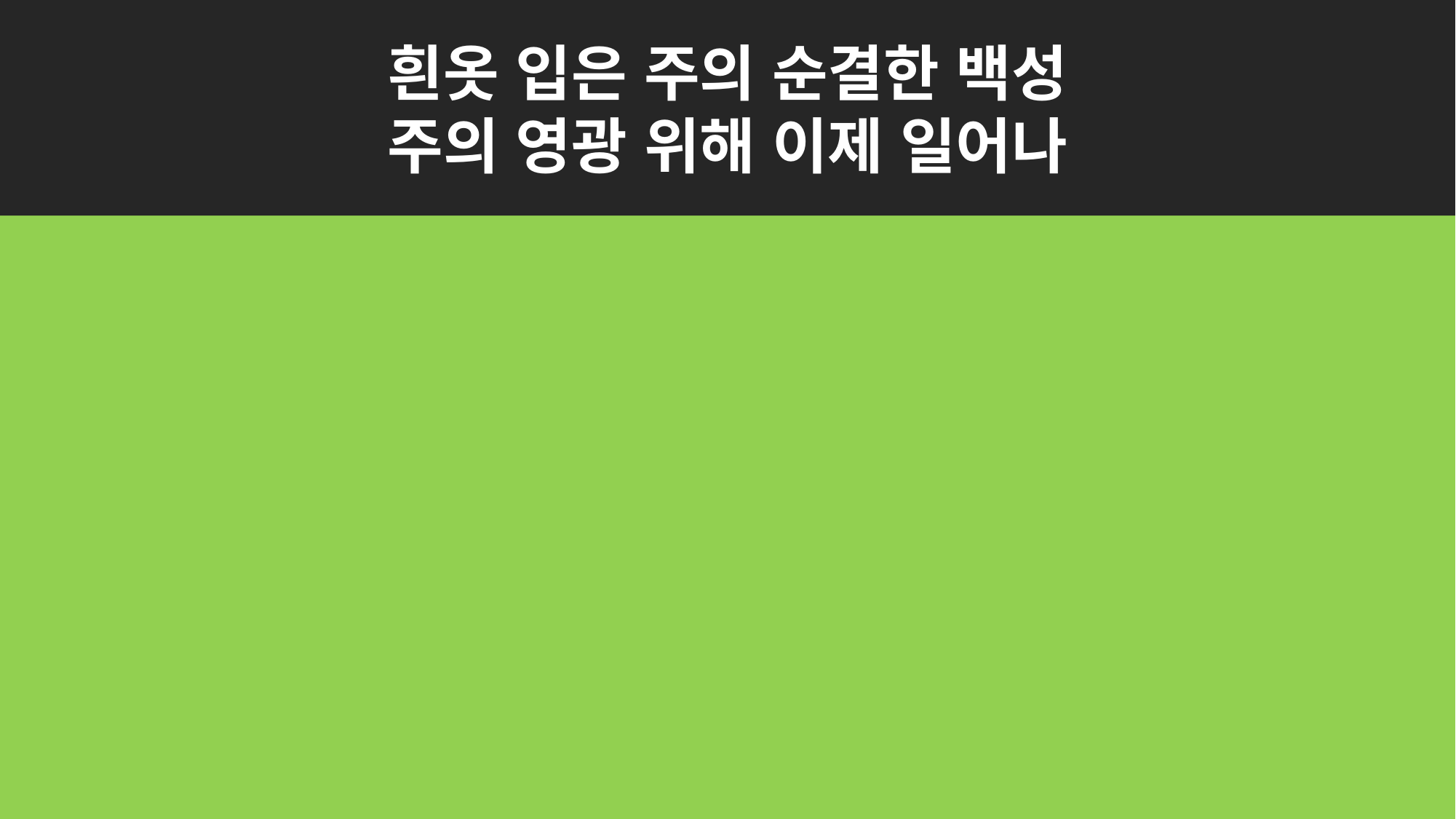

흰옷 입은 주의 순결한 백성
주의 영광 위해 이제 일어나